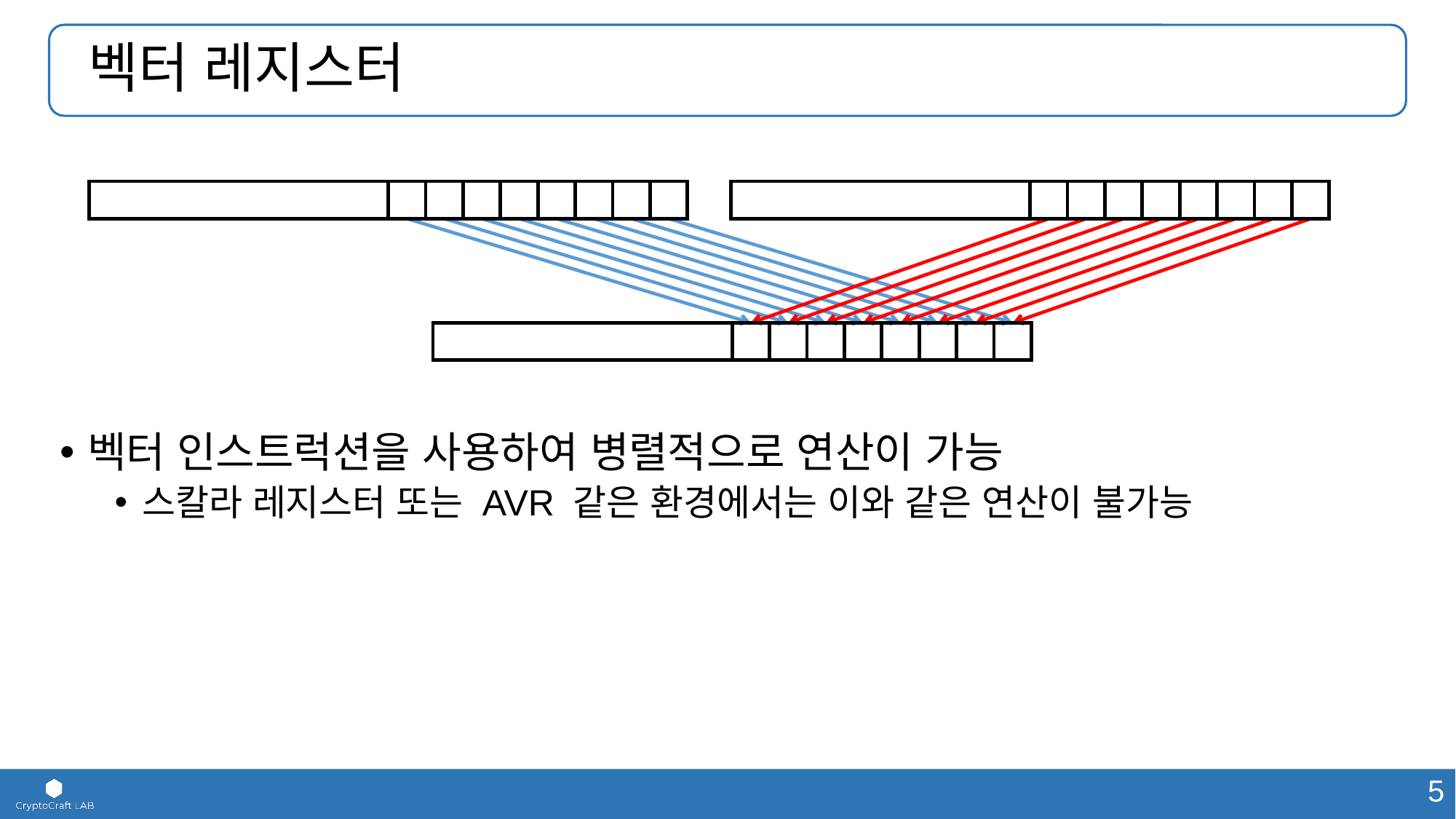

# 벡터 레지스터

벡터 인스트럭션을 사용하여 병렬적으로 연산이 가능
스칼라 레지스터 또는 AVR 같은 환경에서는 이와 같은 연산이 불가능